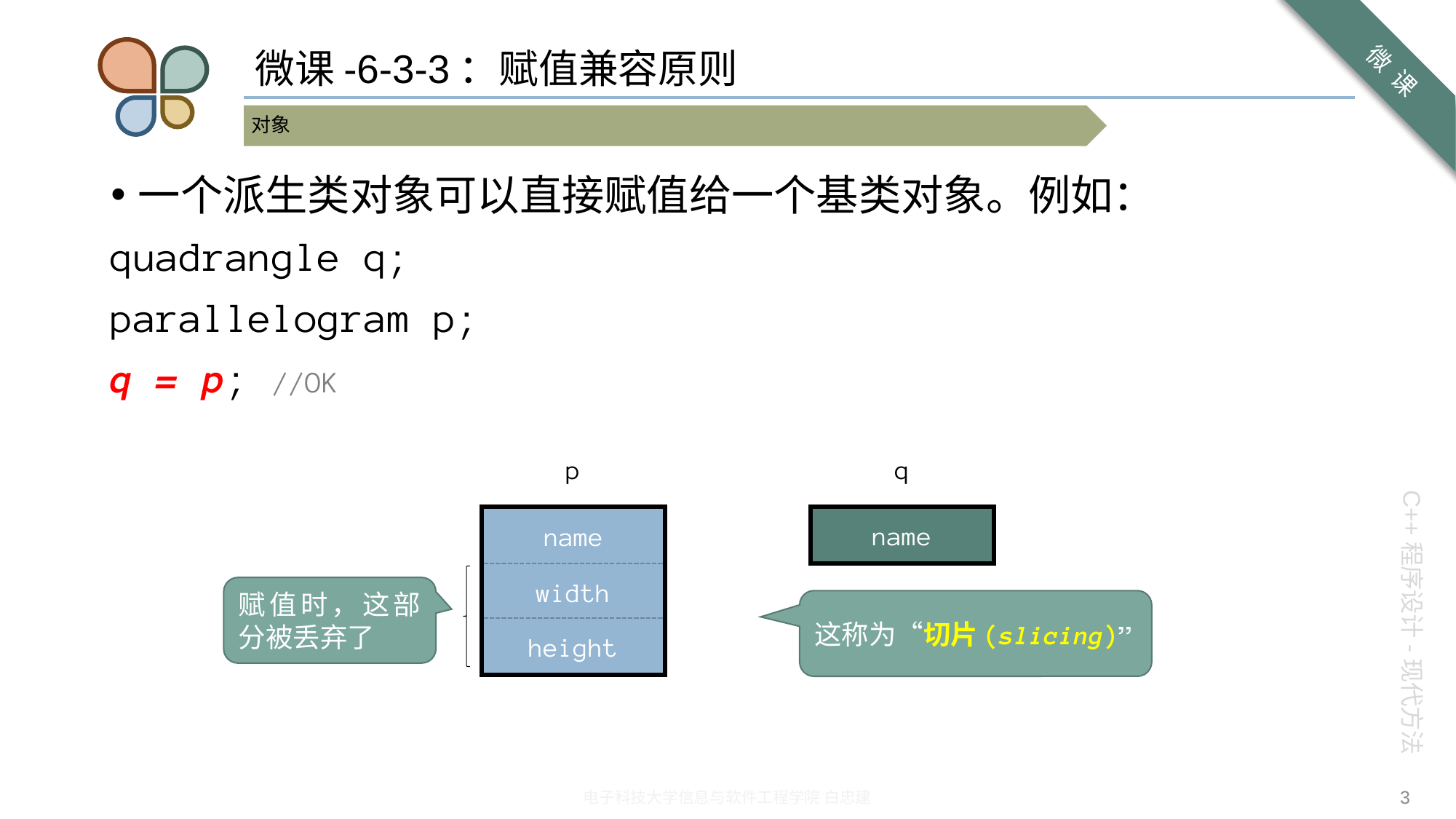

# 微课-6-3-3：赋值兼容原则
对象
一个派生类对象可以直接赋值给一个基类对象。例如：
quadrangle q;
parallelogram p;
q = p; //OK

p
q

name

name
name
width

赋值时，这部分被丢弃了
这称为“切片(slicing)”
height
3